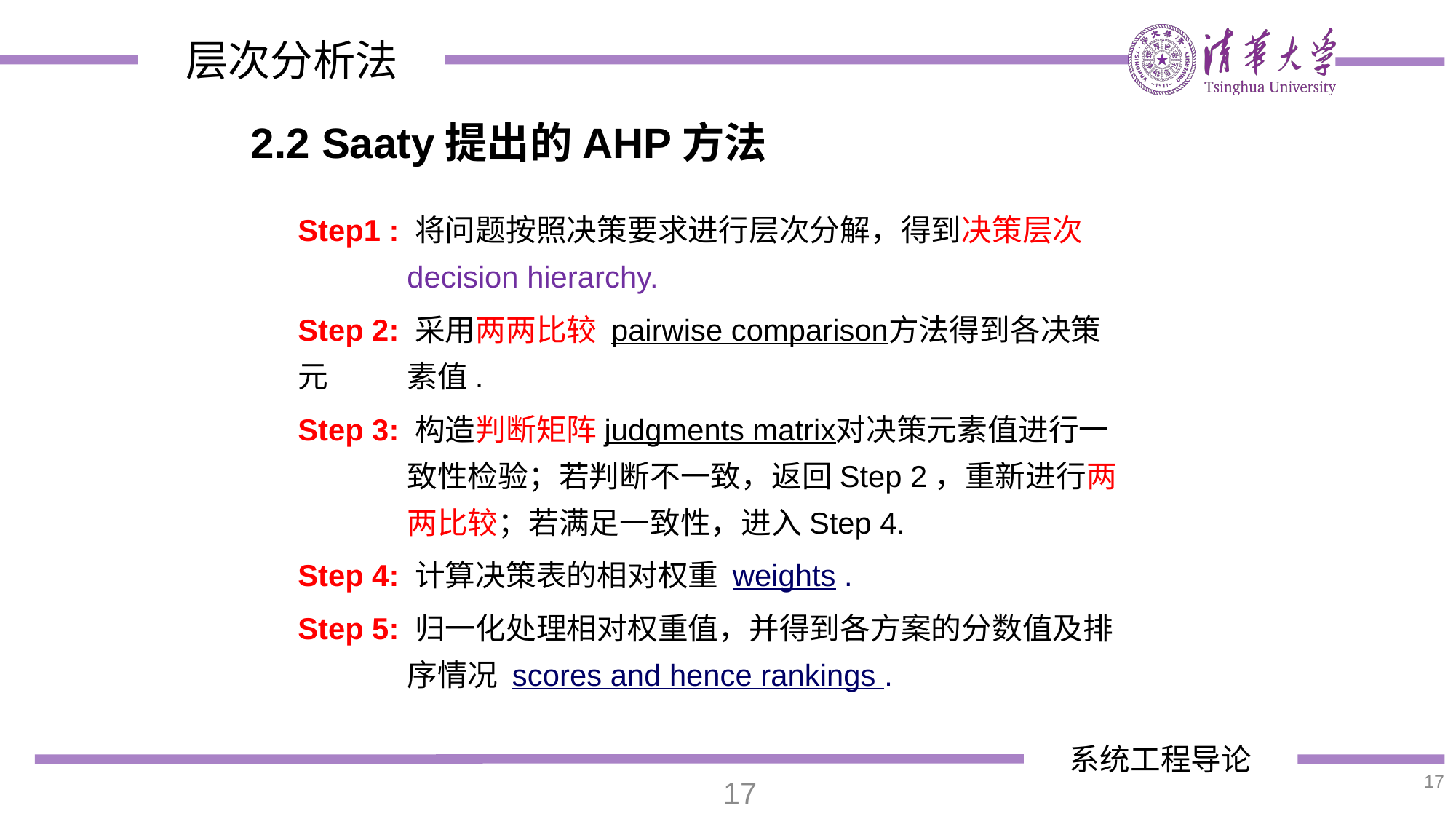

2.2 Saaty提出的AHP方法
Step1 : 将问题按照决策要求进行层次分解，得到决策层次	decision hierarchy.
Step 2: 采用两两比较 pairwise comparison方法得到各决策元	素值.
Step 3: 构造判断矩阵judgments matrix对决策元素值进行一	致性检验；若判断不一致，返回Step 2，重新进行两	两比较；若满足一致性，进入Step 4.
Step 4: 计算决策表的相对权重 weights .
Step 5: 归一化处理相对权重值，并得到各方案的分数值及排	序情况 scores and hence rankings .
17